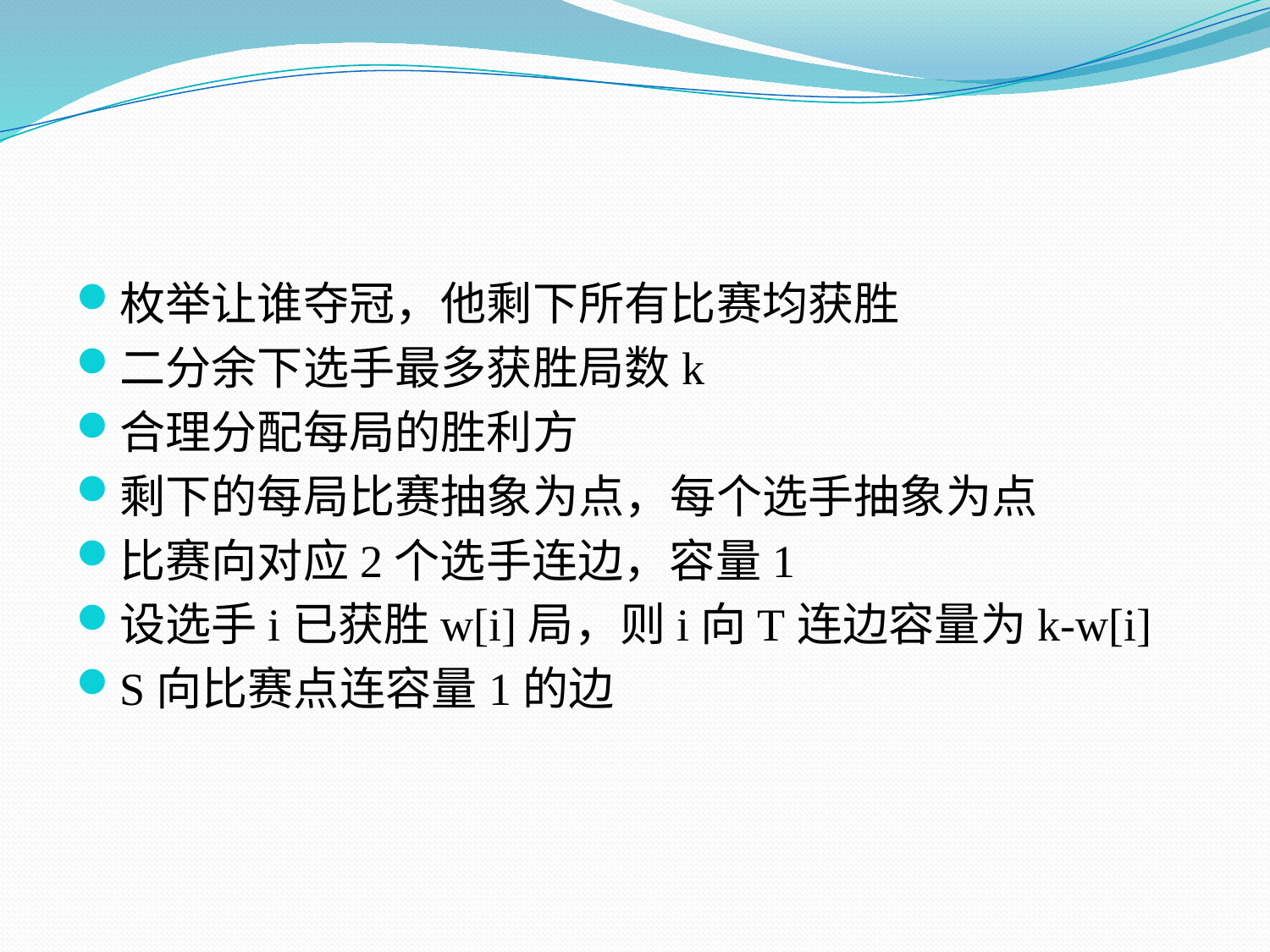

#
枚举让谁夺冠，他剩下所有比赛均获胜
二分余下选手最多获胜局数k
合理分配每局的胜利方
剩下的每局比赛抽象为点，每个选手抽象为点
比赛向对应2个选手连边，容量1
设选手i已获胜w[i]局，则i向T连边容量为k-w[i]
S向比赛点连容量1的边